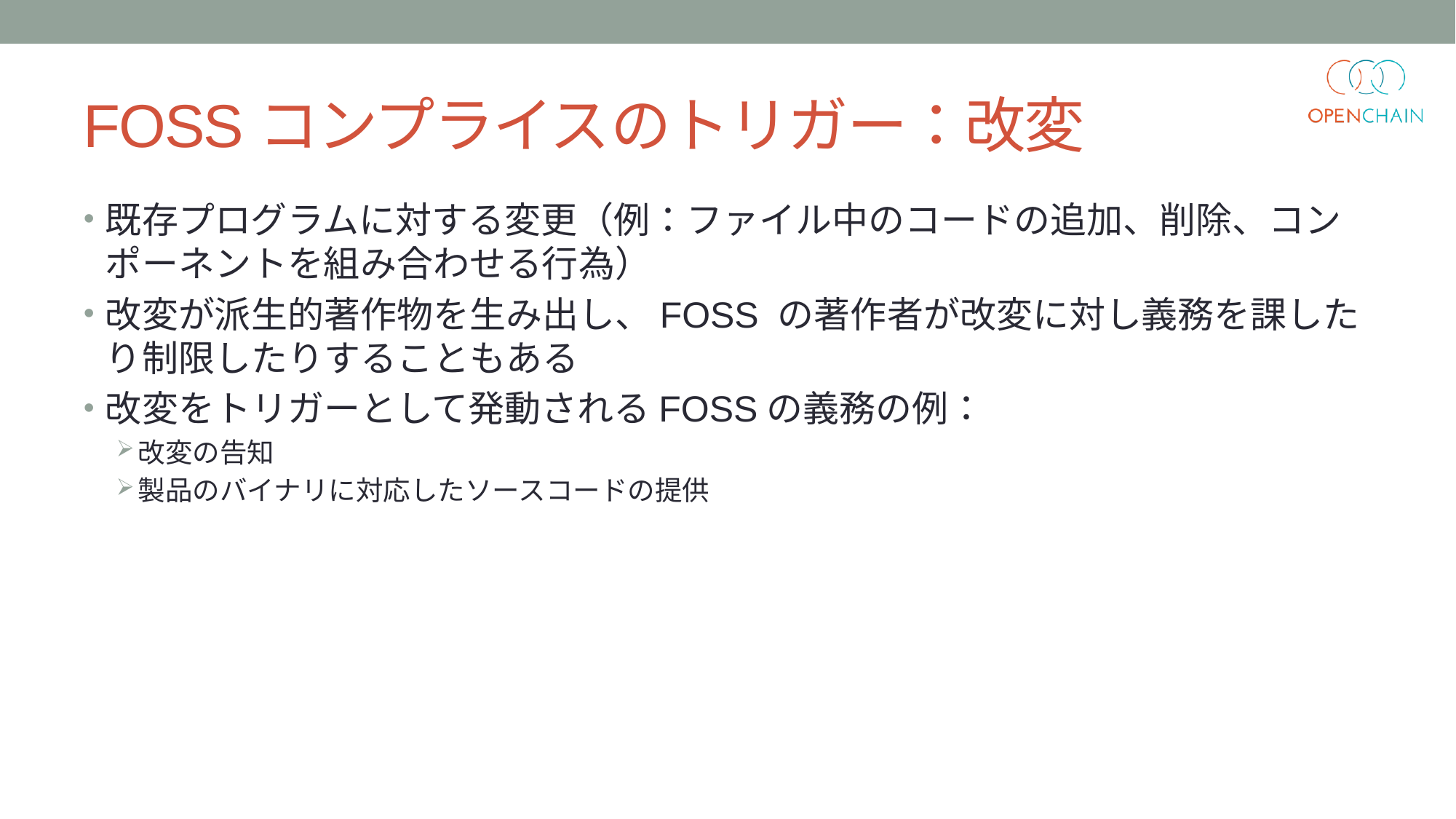

# FOSSコンプライスのトリガー：改変
既存プログラムに対する変更（例：ファイル中のコードの追加、削除、コンポーネントを組み合わせる行為）
改変が派生的著作物を生み出し、FOSS の著作者が改変に対し義務を課したり制限したりすることもある
改変をトリガーとして発動されるFOSSの義務の例：
改変の告知
製品のバイナリに対応したソースコードの提供